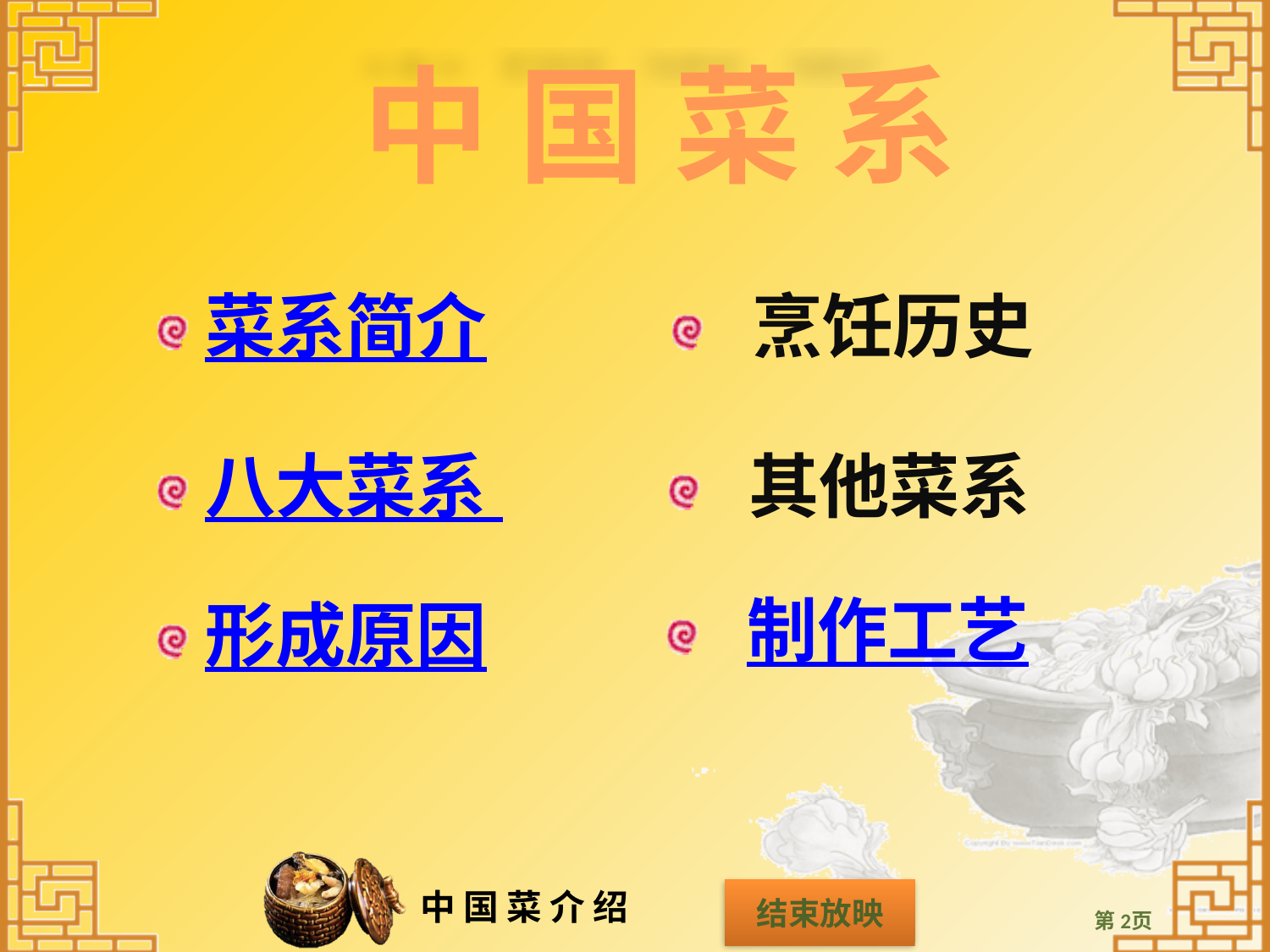

中 国 菜 系
菜系简介
烹饪历史
八大菜系
其他菜系
制作工艺
形成原因
结束放映
第2页